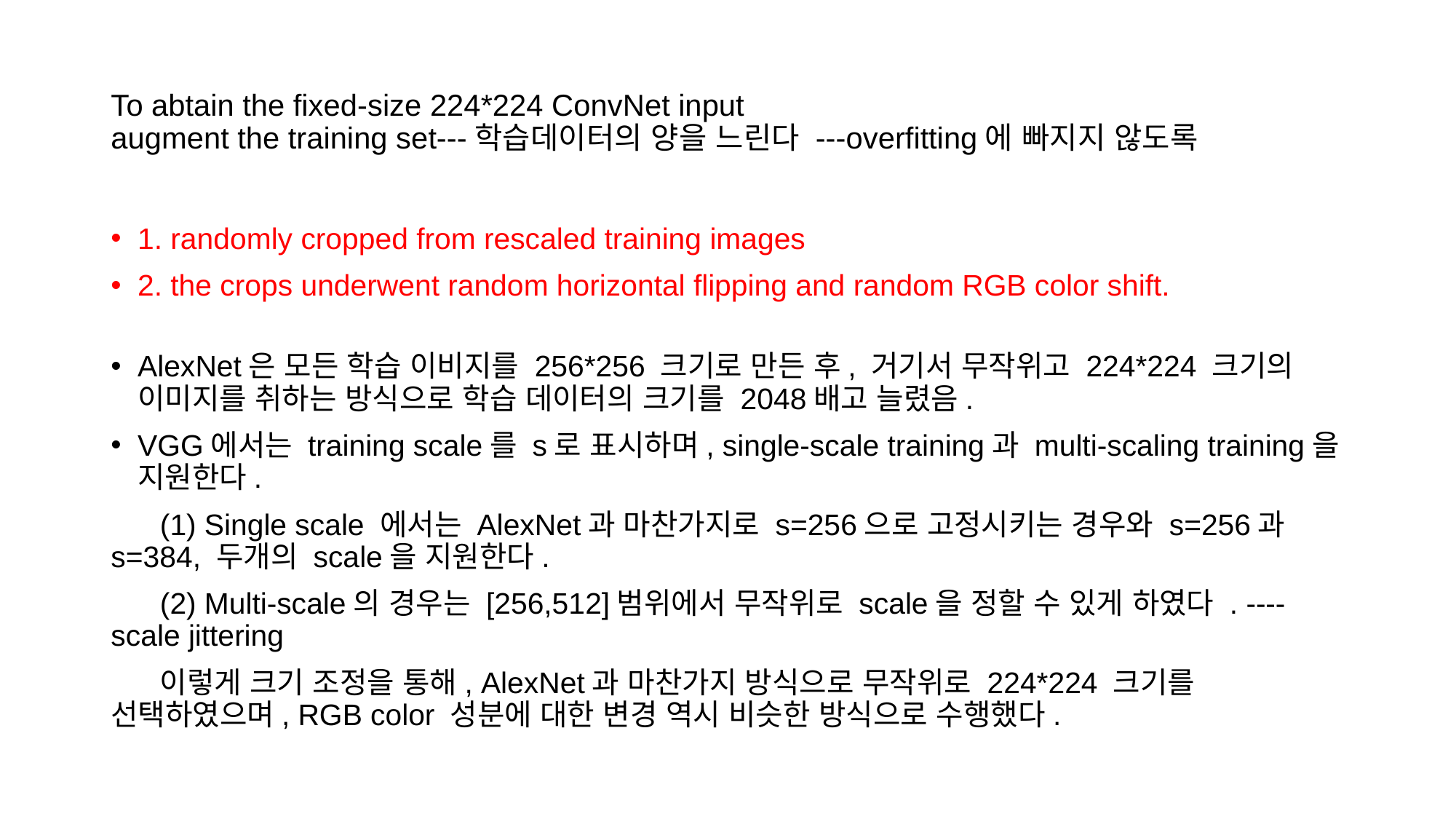

# To abtain the fixed-size 224*224 ConvNet input augment the training set---학습데이터의 양을 느린다 ---overfitting에 빠지지 않도록
1. randomly cropped from rescaled training images
2. the crops underwent random horizontal flipping and random RGB color shift.

AlexNet은 모든 학습 이비지를 256*256 크기로 만든 후, 거기서 무작위고 224*224 크기의 이미지를 취하는 방식으로 학습 데이터의 크기를 2048배고 늘렸음.
VGG에서는 training scale를 s로 표시하며, single-scale training과 multi-scaling training을 지원한다.
      (1) Single scale 에서는 AlexNet과 마찬가지로 s=256으로 고정시키는 경우와 s=256과 s=384, 두개의 scale을 지원한다.
      (2) Multi-scale의 경우는 [256,512]범위에서 무작위로 scale을 정할 수 있게 하였다 . ----scale jittering
     이렇게 크기 조정을 통해, AlexNet과 마찬가지 방식으로 무작위로 224*224 크기를 선택하였으며, RGB color 성분에 대한 변경 역시 비슷한 방식으로 수행했다.